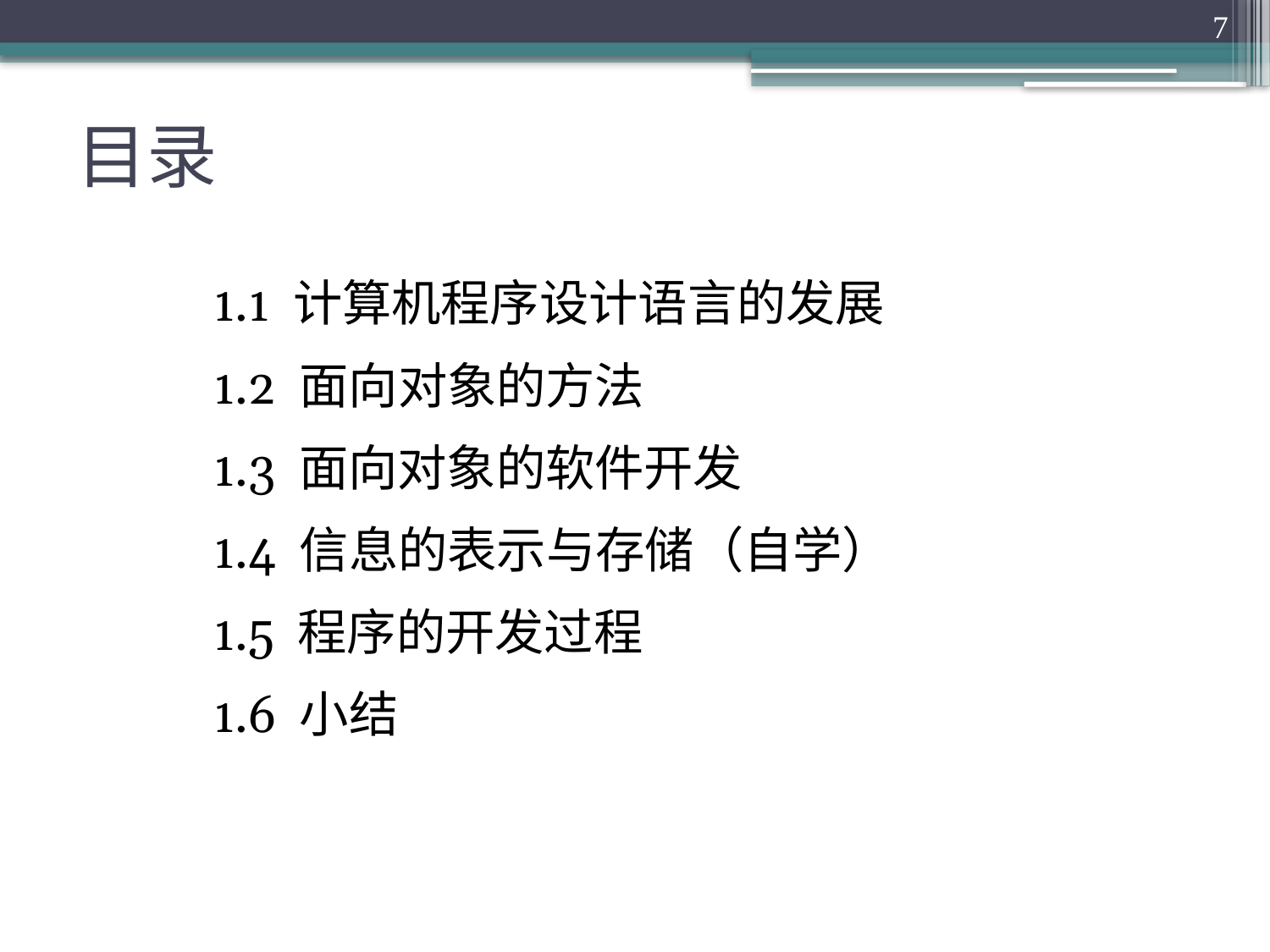

7
# 目录
1.1 计算机程序设计语言的发展
1.2 面向对象的方法
1.3 面向对象的软件开发
1.4 信息的表示与存储（自学）
1.5 程序的开发过程
1.6 小结